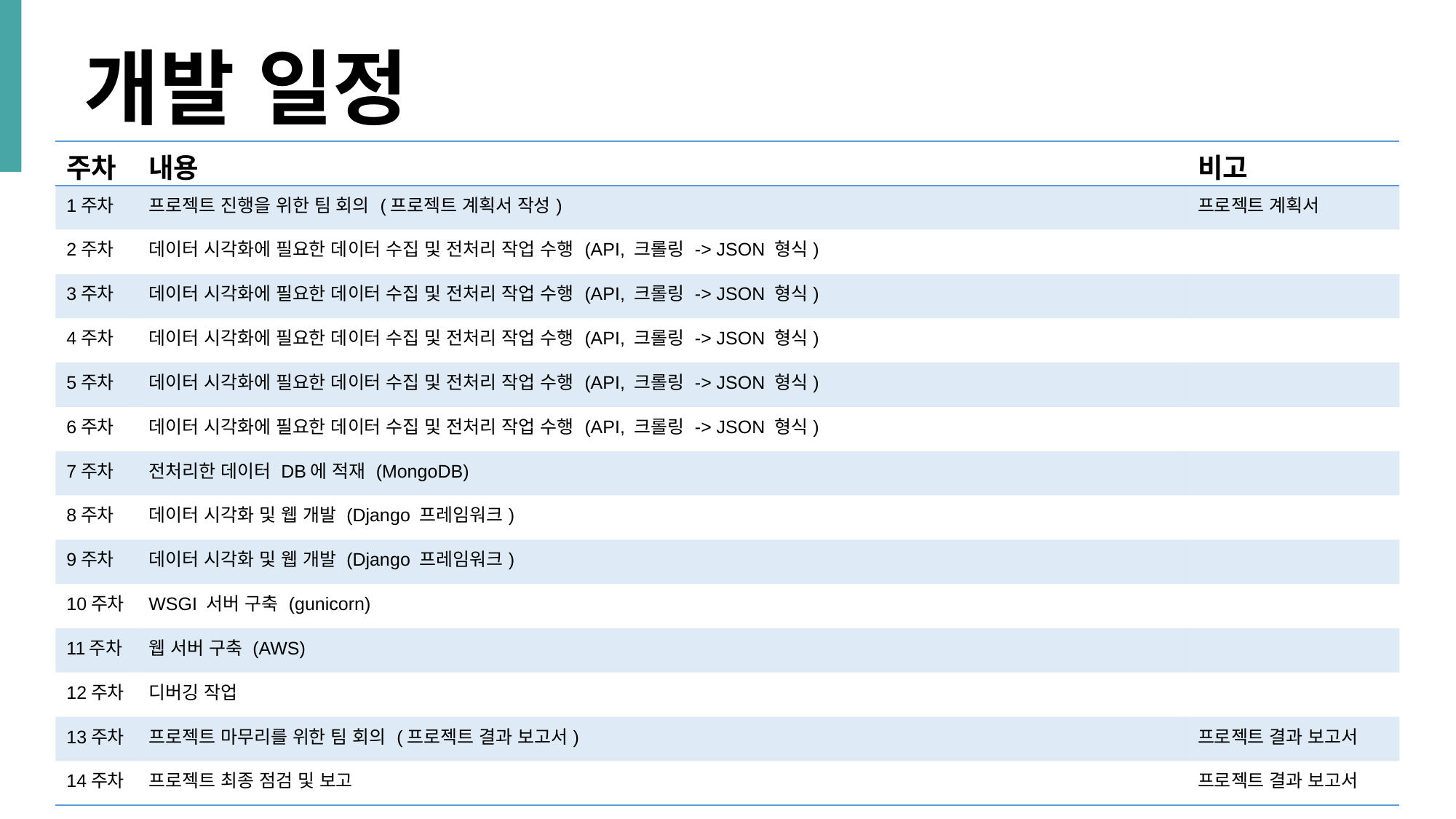

개발 일정
| 주차 | 내용 | 비고 |
| --- | --- | --- |
| 1주차 | 프로젝트 진행을 위한 팀 회의 (프로젝트 계획서 작성) | 프로젝트 계획서 |
| 2주차 | 데이터 시각화에 필요한 데이터 수집 및 전처리 작업 수행 (API, 크롤링 -> JSON 형식) |  |
| 3주차 | 데이터 시각화에 필요한 데이터 수집 및 전처리 작업 수행 (API, 크롤링 -> JSON 형식) |  |
| 4주차 | 데이터 시각화에 필요한 데이터 수집 및 전처리 작업 수행 (API, 크롤링 -> JSON 형식) |  |
| 5주차 | 데이터 시각화에 필요한 데이터 수집 및 전처리 작업 수행 (API, 크롤링 -> JSON 형식) |  |
| 6주차 | 데이터 시각화에 필요한 데이터 수집 및 전처리 작업 수행 (API, 크롤링 -> JSON 형식) |  |
| 7주차 | 전처리한 데이터 DB에 적재 (MongoDB) |  |
| 8주차 | 데이터 시각화 및 웹 개발 (Django 프레임워크) |  |
| 9주차 | 데이터 시각화 및 웹 개발 (Django 프레임워크) |  |
| 10주차 | WSGI 서버 구축 (gunicorn) |  |
| 11주차 | 웹 서버 구축 (AWS) |  |
| 12주차 | 디버깅 작업 |  |
| 13주차 | 프로젝트 마무리를 위한 팀 회의 (프로젝트 결과 보고서) | 프로젝트 결과 보고서 |
| 14주차 | 프로젝트 최종 점검 및 보고 | 프로젝트 결과 보고서 |